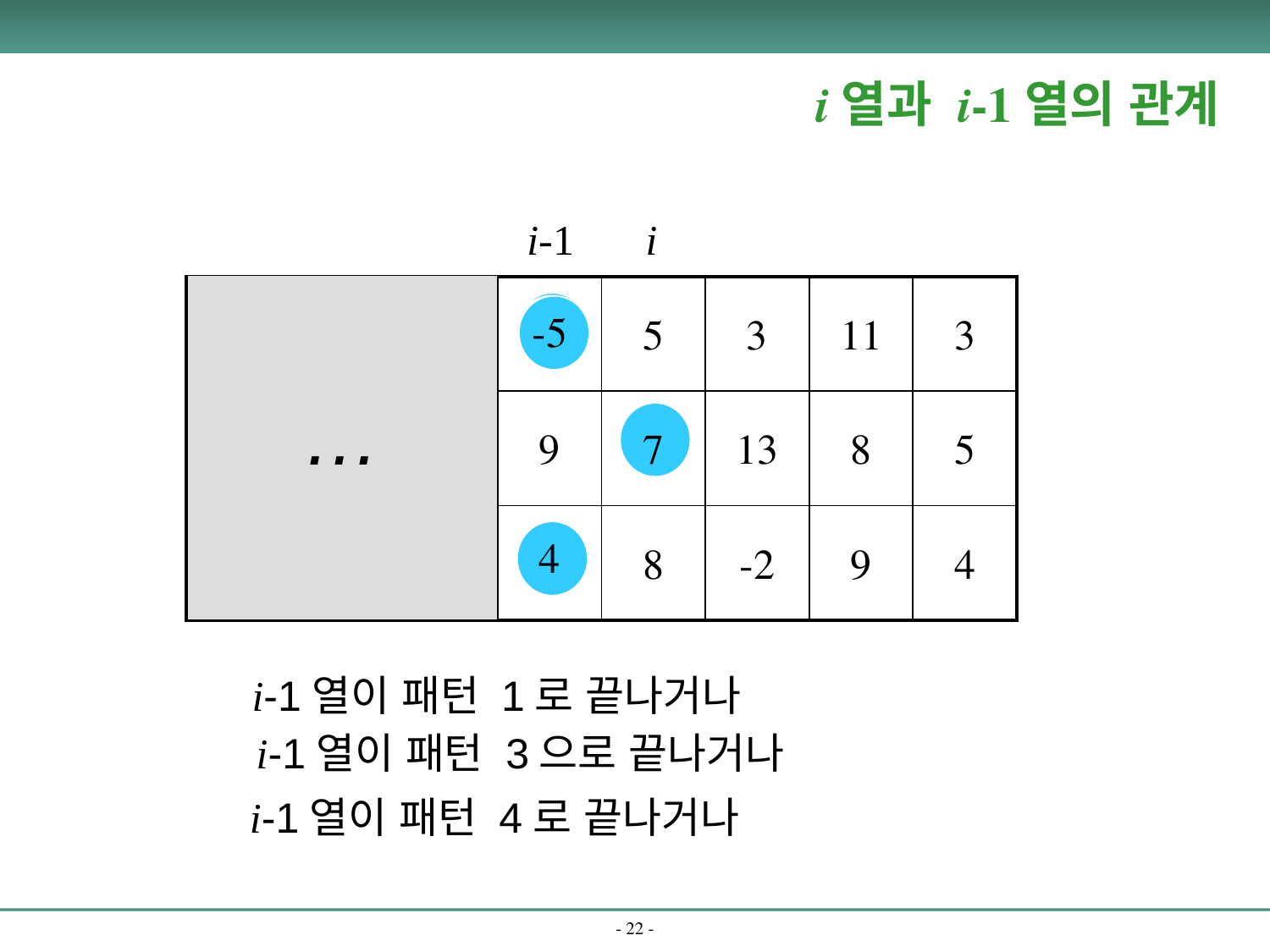

i열과 i-1열의 관계
i-1
i
…

-5
i-1열이 패턴 1로 끝나거나
| 6 | 7 | 12 | -5 | 5 | 3 | 11 | 3 |
| --- | --- | --- | --- | --- | --- | --- | --- |
| -8 | 10 | 14 | 9 | 7 | 13 | 8 | 5 |
| 11 | 12 | 7 | 4 | 8 | -2 | 9 | 4 |
…

4
i-1열이 패턴 3으로 끝나거나
-5
…

4

-5
i-1열이 패턴 4로 끝나거나